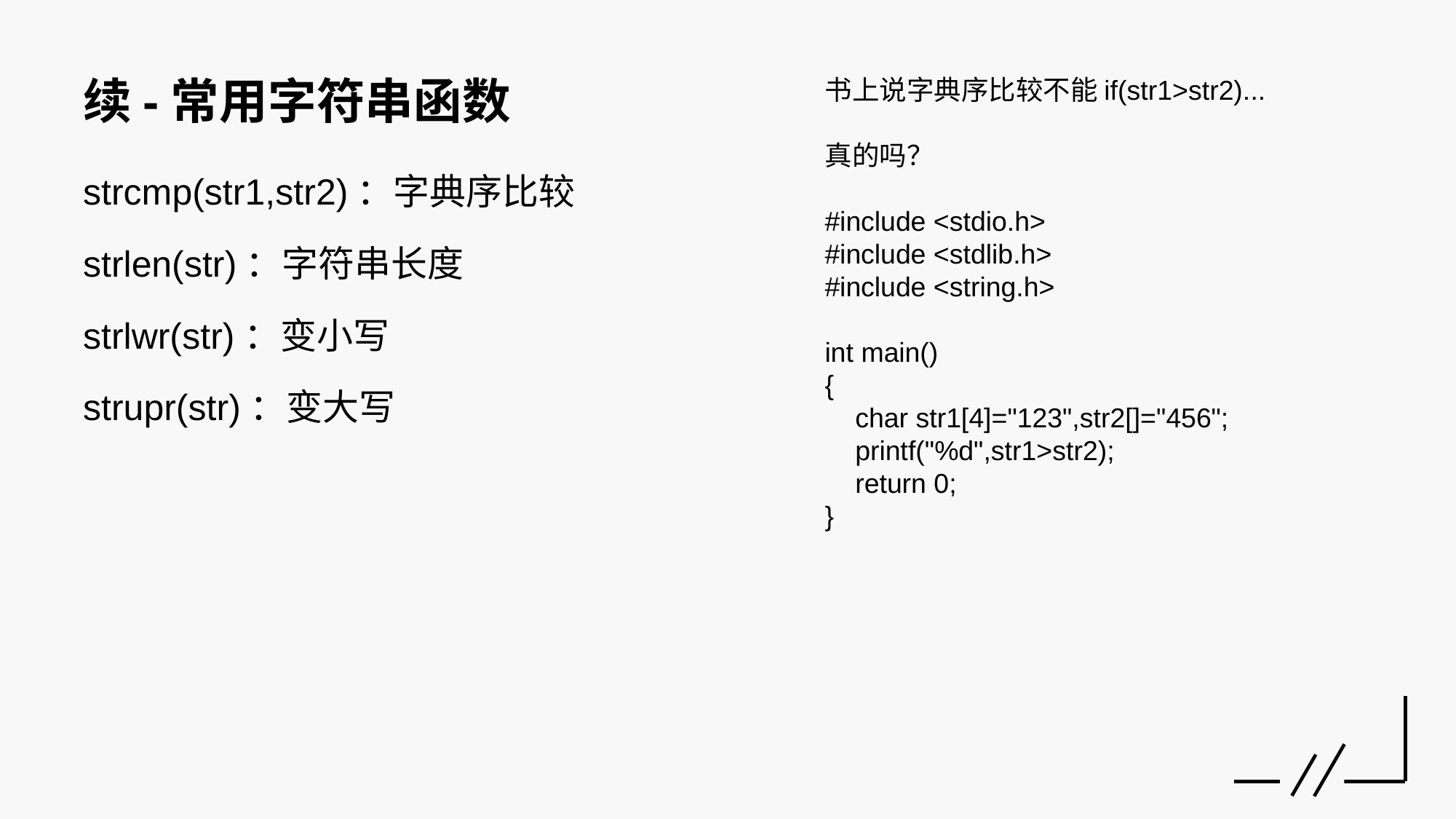

# 续-常用字符串函数
书上说字典序比较不能if(str1>str2)...

真的吗？

#include <stdio.h>
#include <stdlib.h>
#include <string.h>

int main()
{
    char str1[4]="123",str2[]="456";
    printf("%d",str1>str2);
    return 0;
}
strcmp(str1,str2)：字典序比较
strlen(str)：字符串长度
strlwr(str)：变小写
strupr(str)：变大写